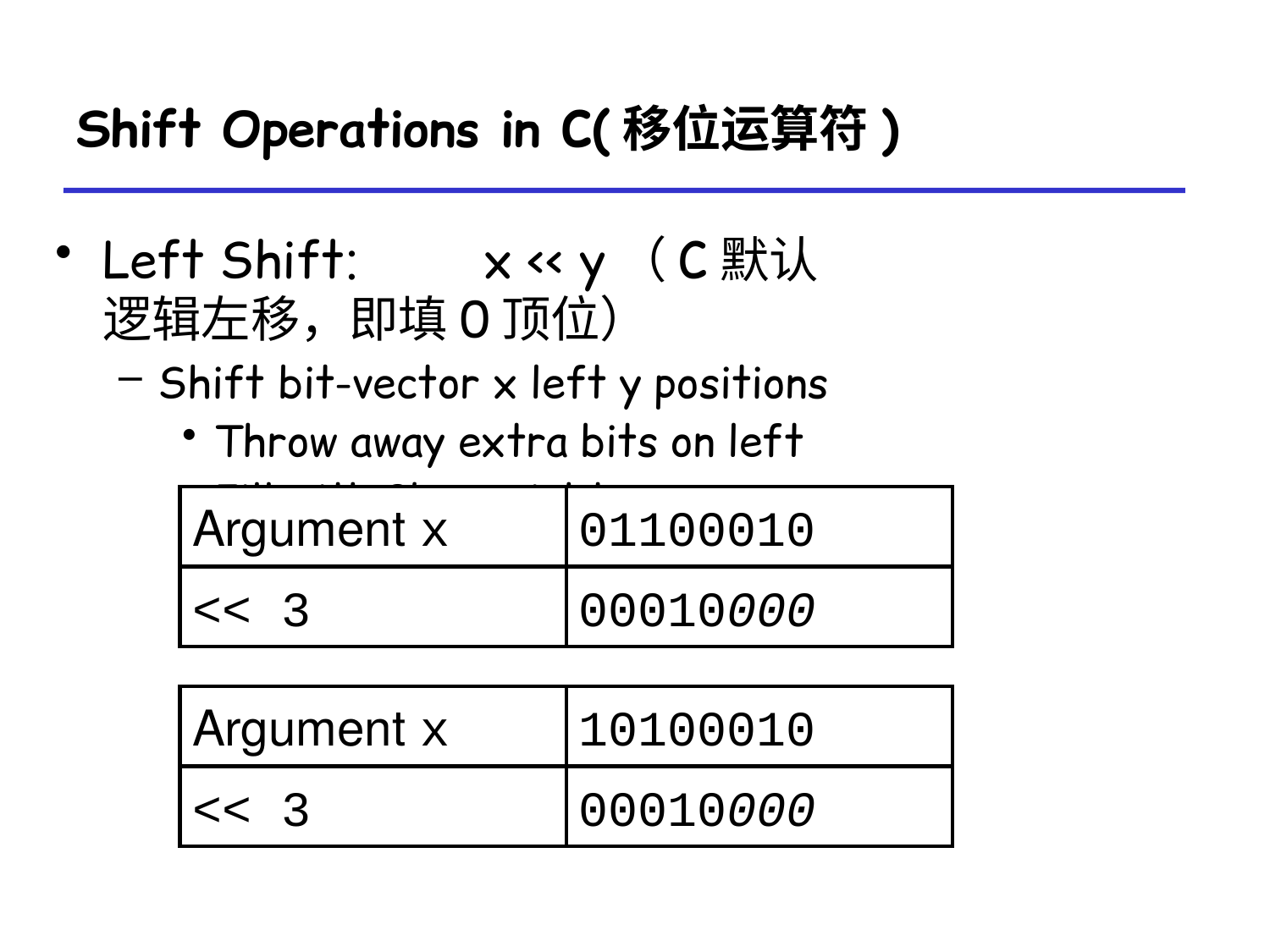

# Shift Operations in C(移位运算符)
Left Shift: 	x << y（C默认逻辑左移，即填0顶位）
Shift bit-vector x left y positions
Throw away extra bits on left
Fill with 0’s on right
Argument x
01100010
<< 3
00010000
Argument x
10100010
<< 3
00010000
22